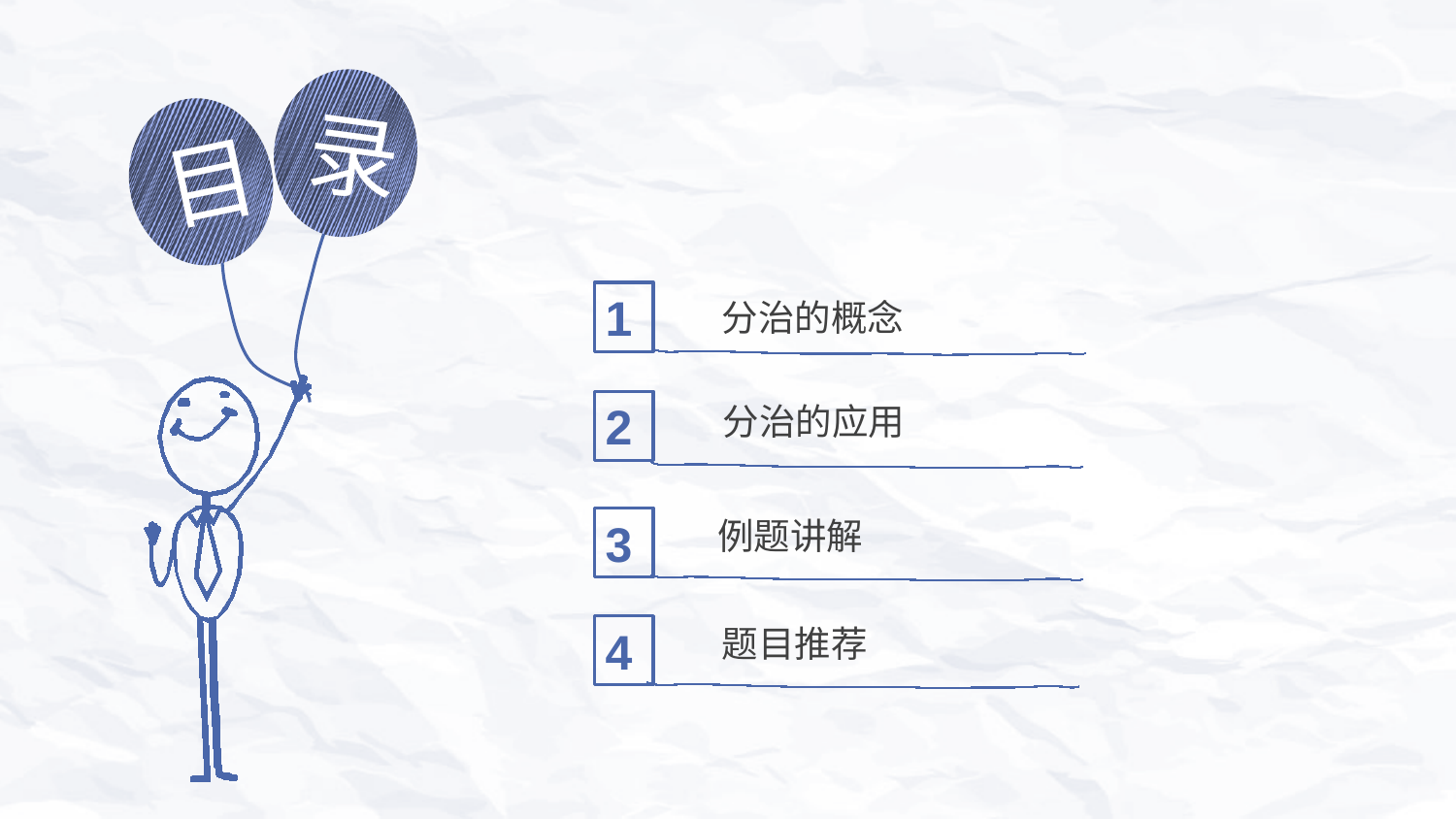

录

目

1
分治的概念

2
分治的应用

3
例题讲解

题目推荐
4